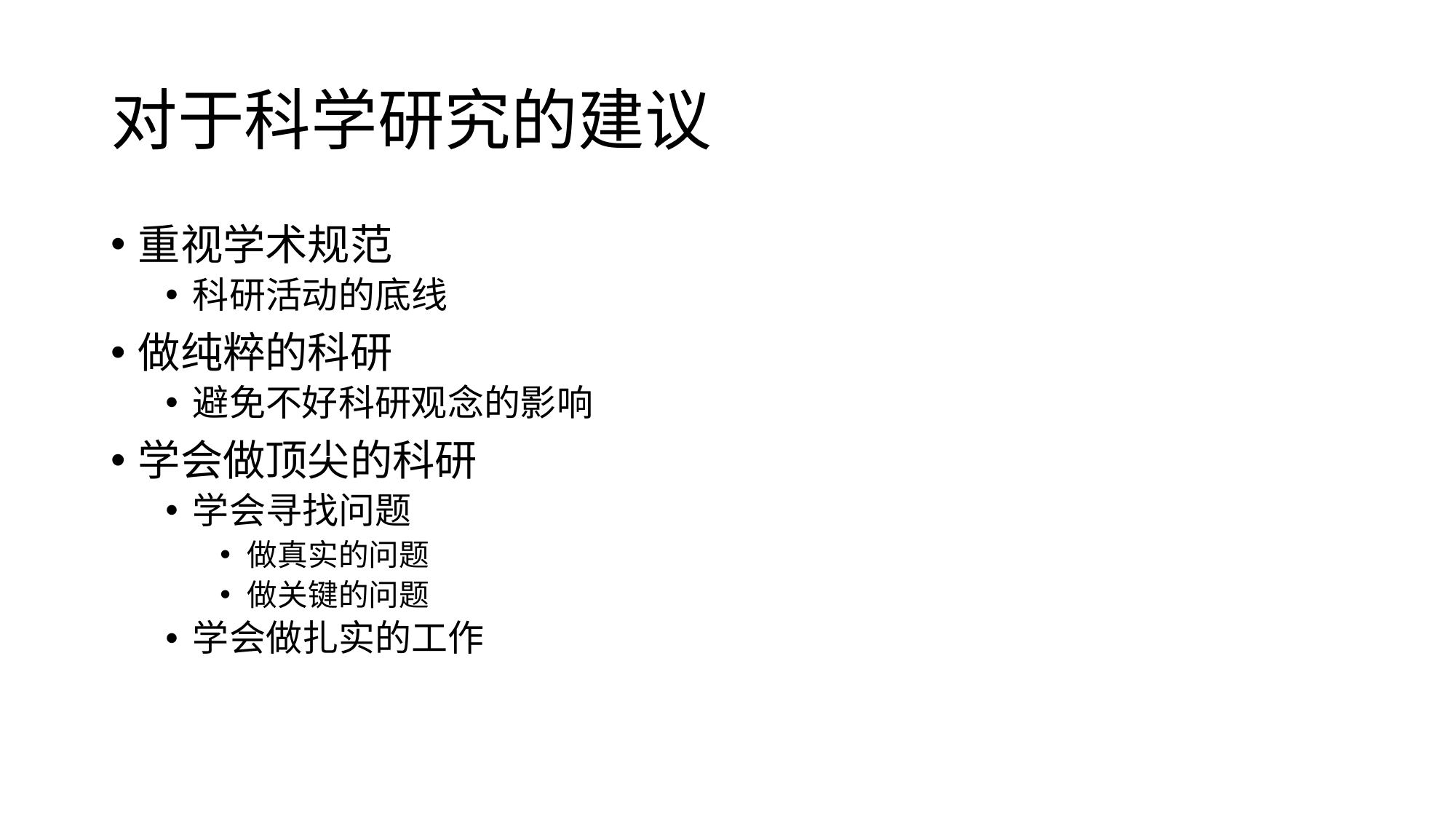

# 对于科学研究的建议
重视学术规范
科研活动的底线
做纯粹的科研
避免不好科研观念的影响
学会做顶尖的科研
学会寻找问题
做真实的问题
做关键的问题
学会做扎实的工作